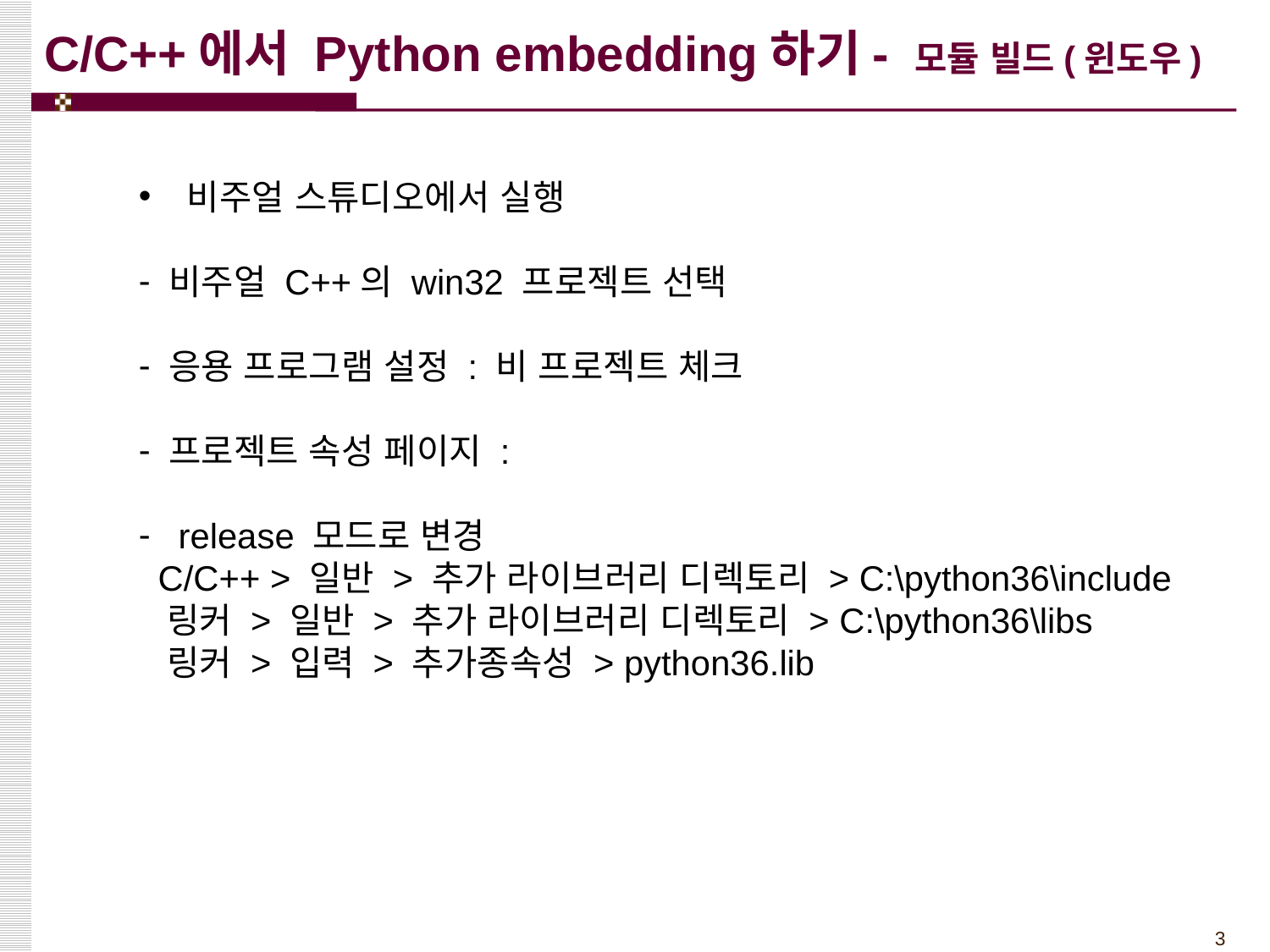

# C/C++에서 Python embedding하기- 모듈 빌드(윈도우)
 비주얼 스튜디오에서 실행

비주얼 C++의 win32 프로젝트 선택

응용 프로그램 설정 : 비 프로젝트 체크

프로젝트 속성 페이지 :

 release 모드로 변경
  C/C++ > 일반 > 추가 라이브러리 디렉토리 > C:\python36\include
  링커 > 일반 > 추가 라이브러리 디렉토리 > C:\python36\libs
  링커 > 입력 > 추가종속성 > python36.lib